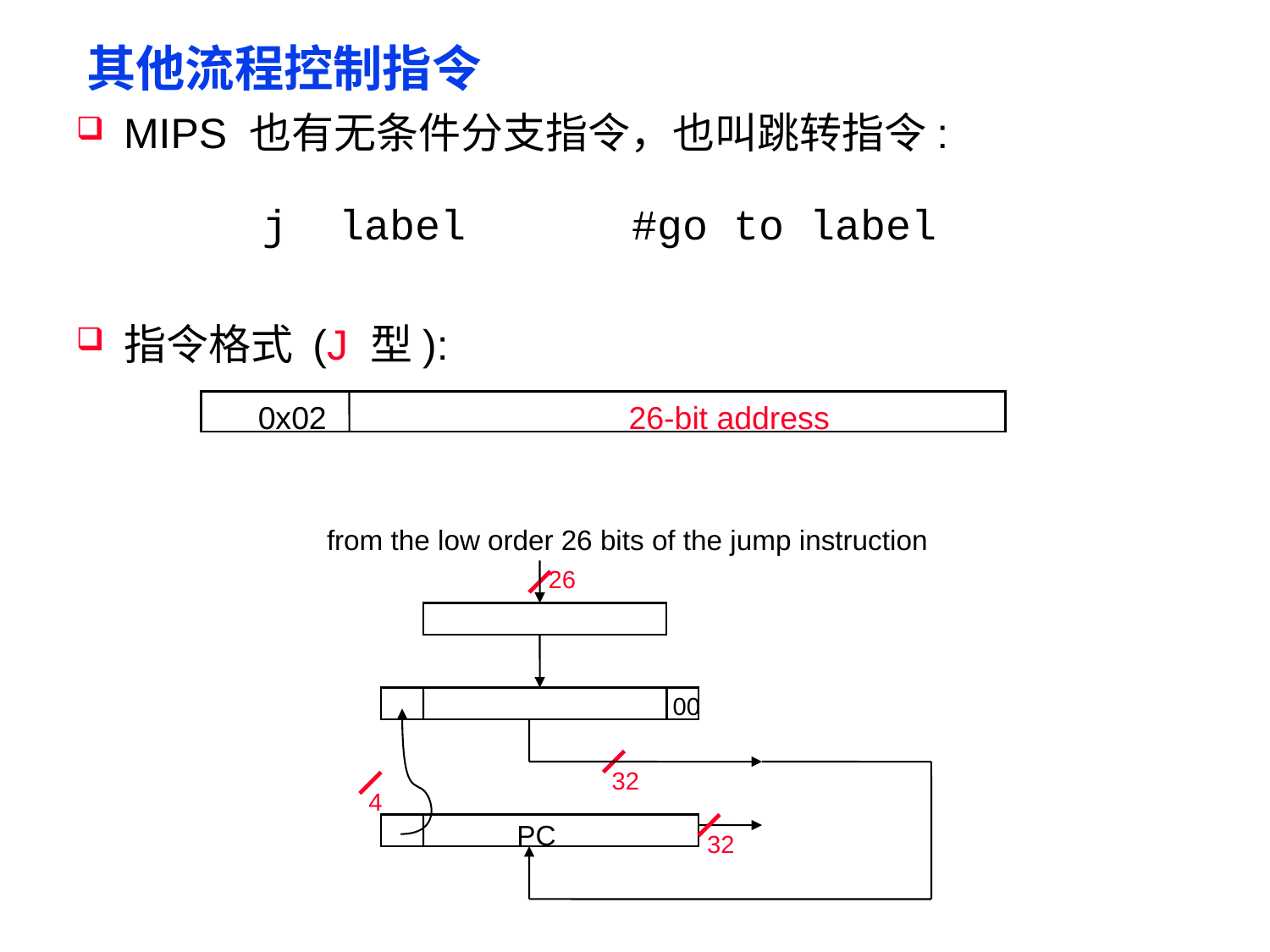

# 其他流程控制指令

MIPS 也有无条件分支指令，也叫跳转指令:
	 j  label		#go to label
指令格式 (J 型):

0x02                                  26-bit address

from the low order 26 bits of the jump instruction
26

00

32

4

PC

32